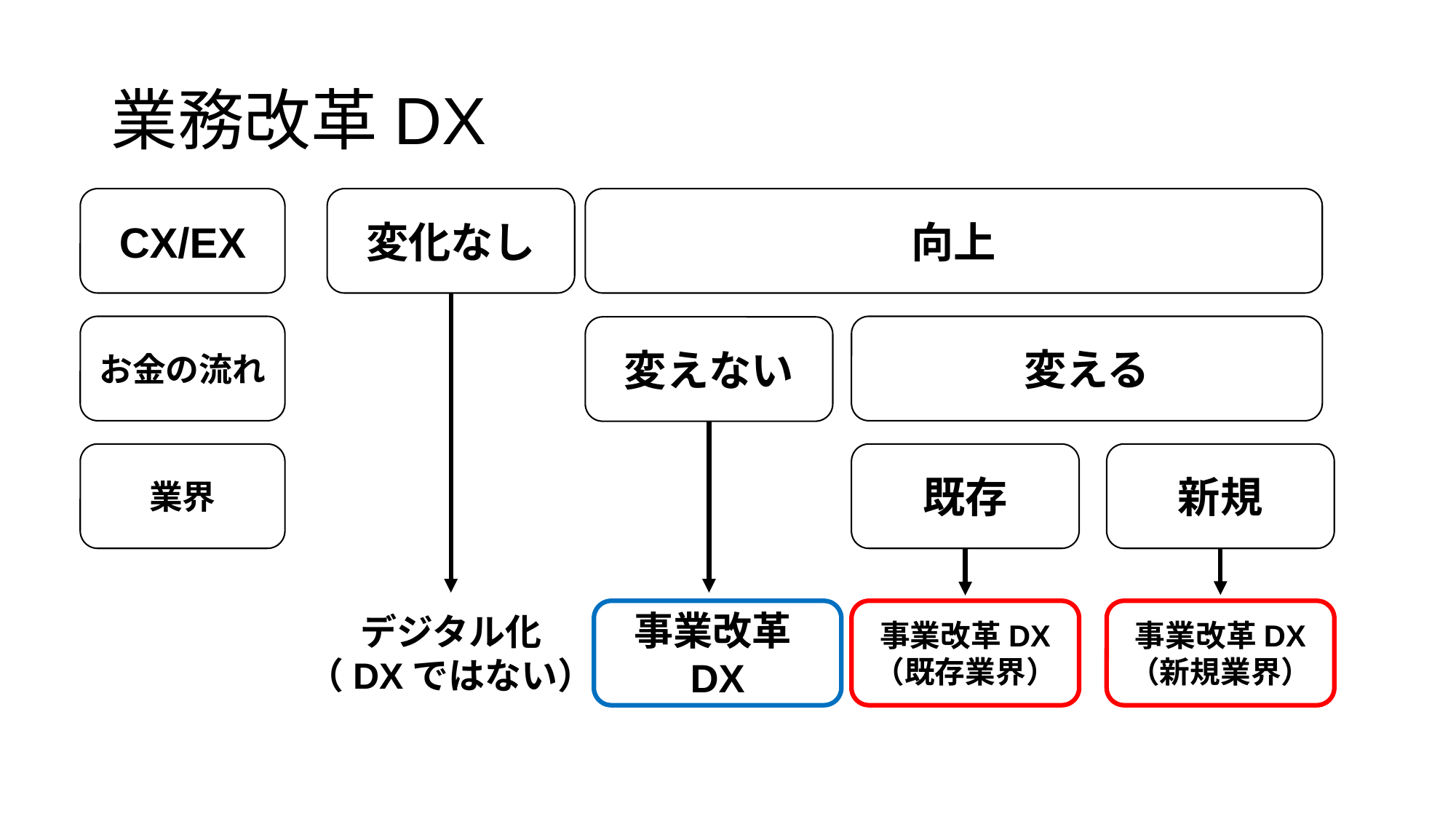

# 業務改革DX
CX/EX
変化なし
向上
お金の流れ
変える
変えない
業界
既存
新規
事業改革DX
事業改革DX
（既存業界）
事業改革DX
（新規業界）
デジタル化
（DXではない）